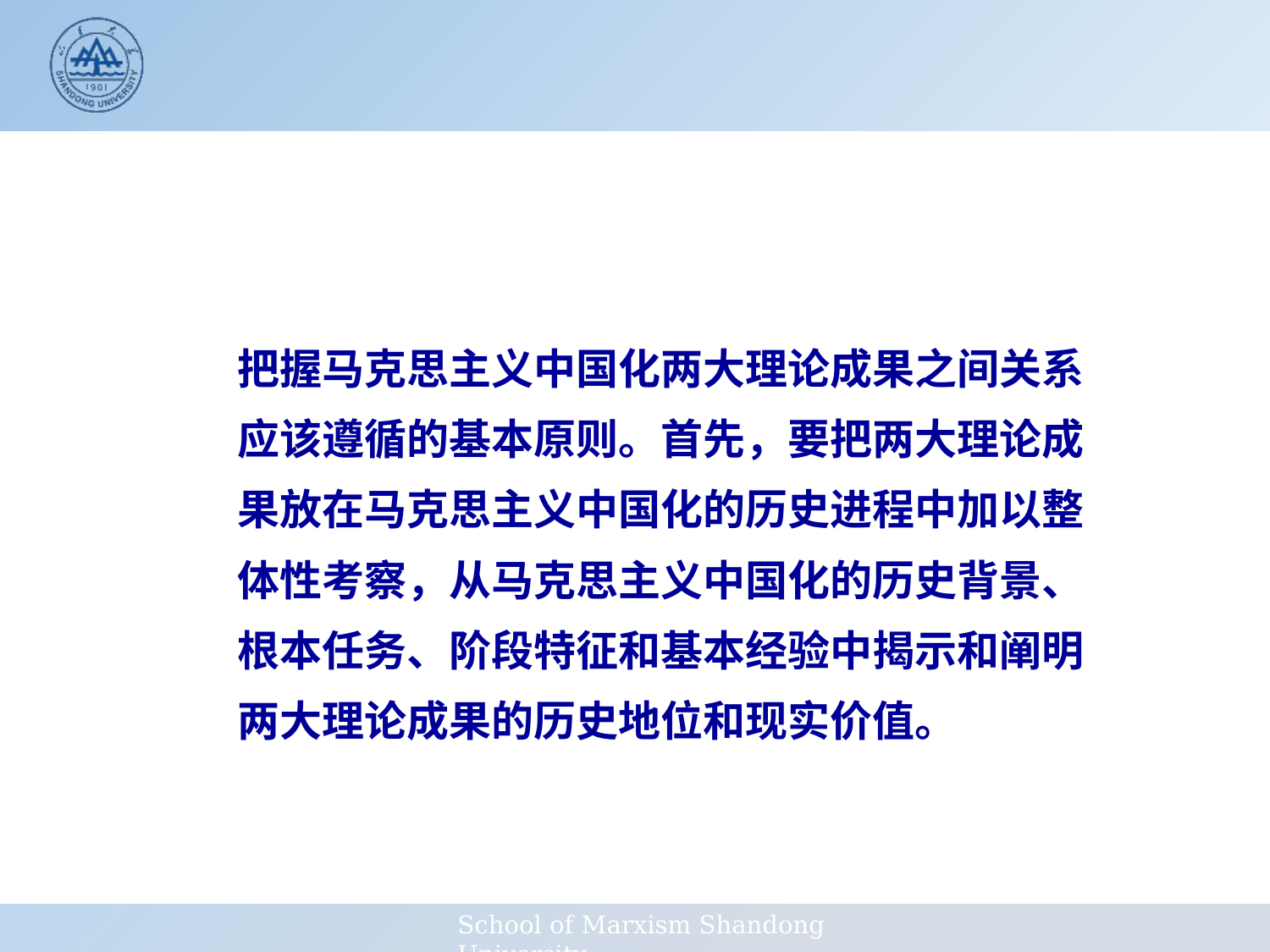

把握马克思主义中国化两大理论成果之间关系应该遵循的基本原则。首先，要把两大理论成果放在马克思主义中国化的历史进程中加以整体性考察，从马克思主义中国化的历史背景、根本任务、阶段特征和基本经验中揭示和阐明两大理论成果的历史地位和现实价值。